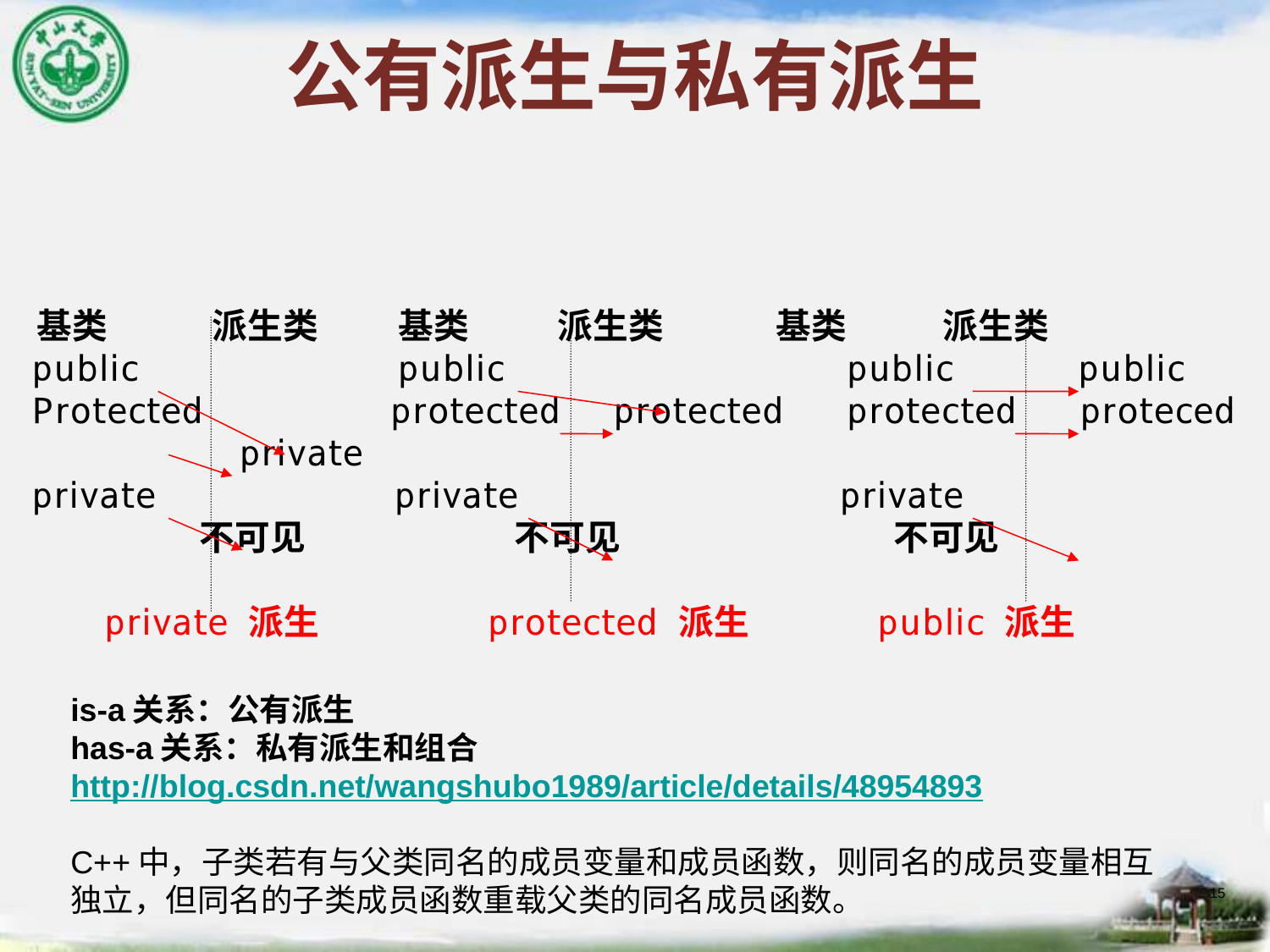

# 公有派生与私有派生
 基类             派生类          基类           派生类              基类            派生类
 public                         public                                 public            public
 Protected                  protected     protected      protected      proteced
                     private
 private                       private                               private
                     不可见                          不可见                                  不可见

        private 派生                    protected 派生               public 派生

is-a关系：公有派生
has-a关系：私有派生和组合
http://blog.csdn.net/wangshubo1989/article/details/48954893

C++中，子类若有与父类同名的成员变量和成员函数，则同名的成员变量相互独立，但同名的子类成员函数重载父类的同名成员函数。
15